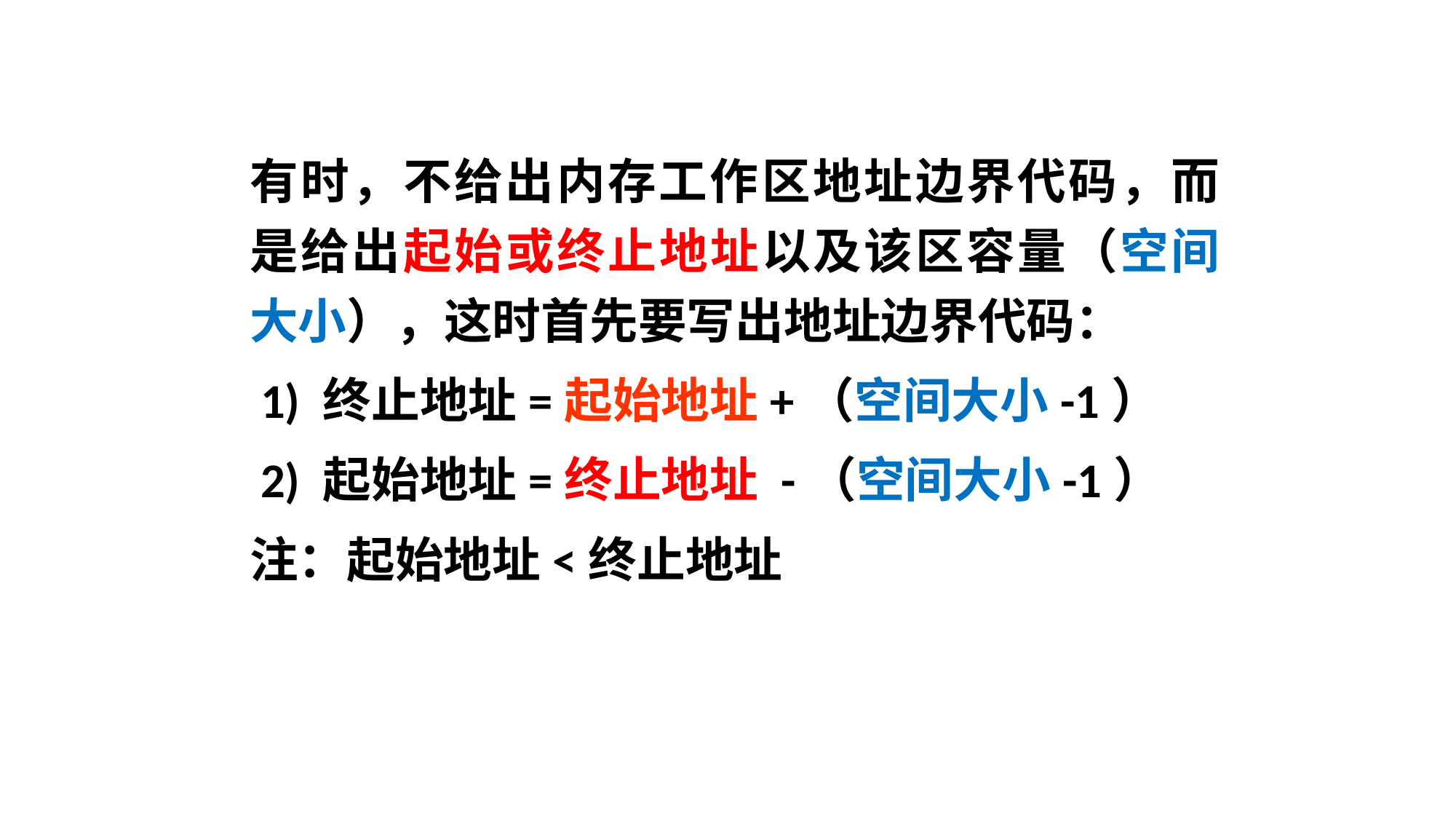

有时，不给出内存工作区地址边界代码，而是给出起始或终止地址以及该区容量（空间大小），这时首先要写出地址边界代码：
 1) 终止地址=起始地址+（空间大小-1）
 2) 起始地址=终止地址 -（空间大小-1）
注：起始地址<终止地址